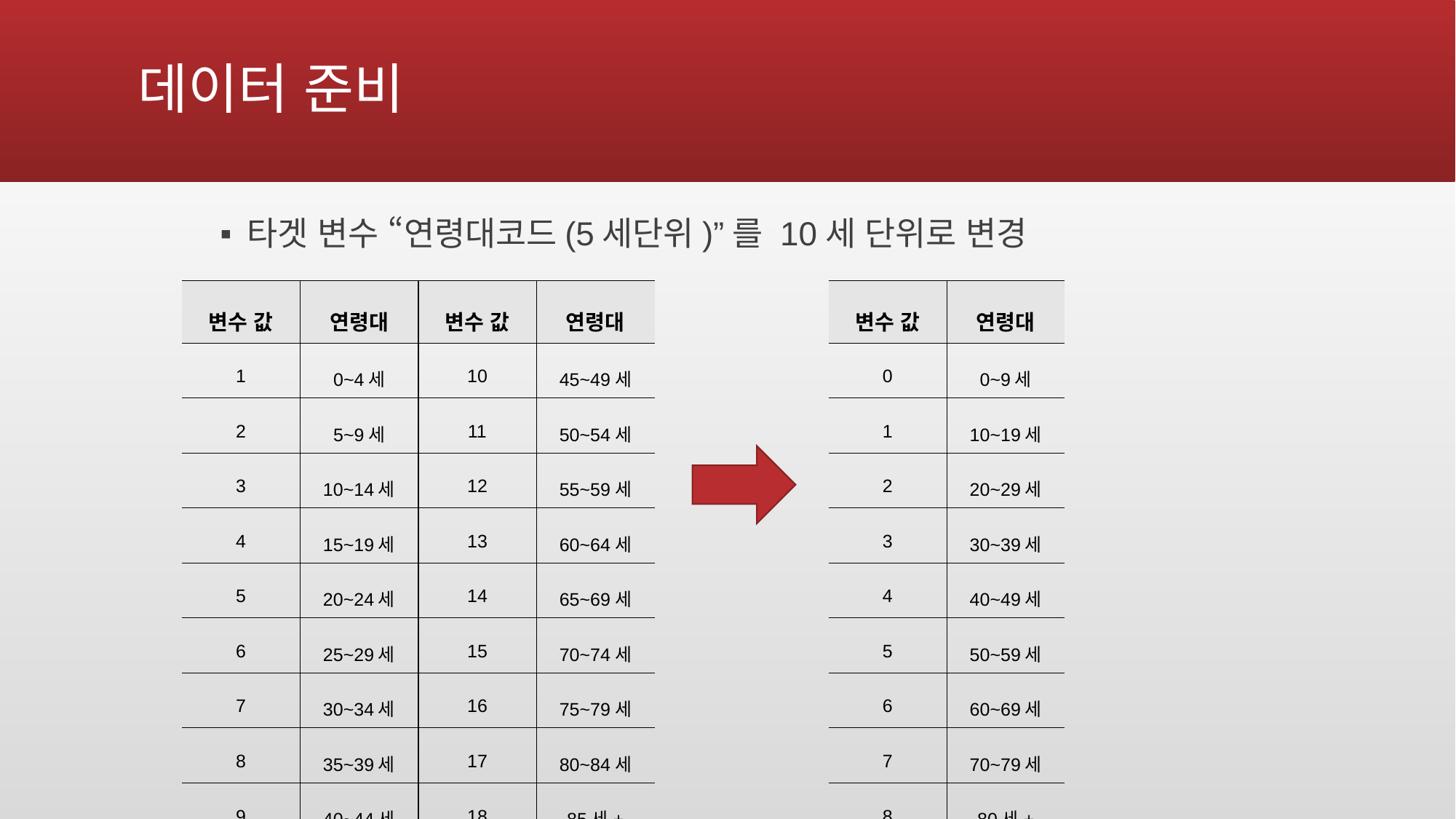

# 데이터 준비
타겟 변수 “연령대코드(5세단위)”를 10세 단위로 변경
| 변수 값 | 연령대 | 변수 값 | 연령대 |
| --- | --- | --- | --- |
| 1 | 0~4세 | 10 | 45~49세 |
| 2 | 5~9세 | 11 | 50~54세 |
| 3 | 10~14세 | 12 | 55~59세 |
| 4 | 15~19세 | 13 | 60~64세 |
| 5 | 20~24세 | 14 | 65~69세 |
| 6 | 25~29세 | 15 | 70~74세 |
| 7 | 30~34세 | 16 | 75~79세 |
| 8 | 35~39세 | 17 | 80~84세 |
| 9 | 40~44세 | 18 | 85세+ |
| 변수 값 | 연령대 |
| --- | --- |
| 0 | 0~9세 |
| 1 | 10~19세 |
| 2 | 20~29세 |
| 3 | 30~39세 |
| 4 | 40~49세 |
| 5 | 50~59세 |
| 6 | 60~69세 |
| 7 | 70~79세 |
| 8 | 80세+ |